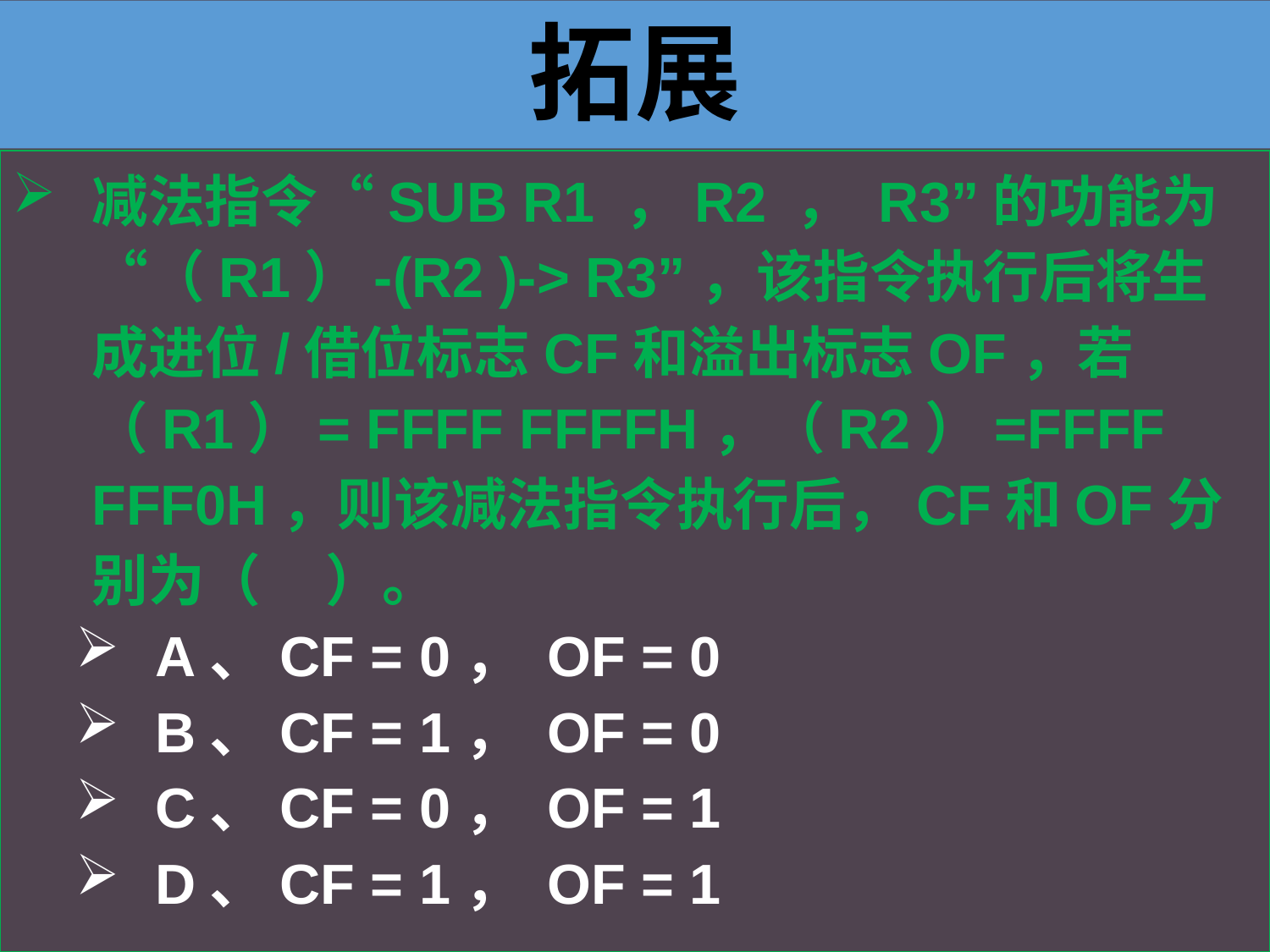

拓展
减法指令“SUB R1 ，R2 ， R3”的功能为“（R1）-(R2 )-> R3”，该指令执行后将生成进位/借位标志CF和溢出标志OF，若（R1）= FFFF FFFFH，（R2）=FFFF FFF0H，则该减法指令执行后，CF和OF分别为（     ）。
A、CF = 0， OF = 0
B、CF = 1， OF = 0
C、CF = 0， OF = 1
D、CF = 1， OF = 1